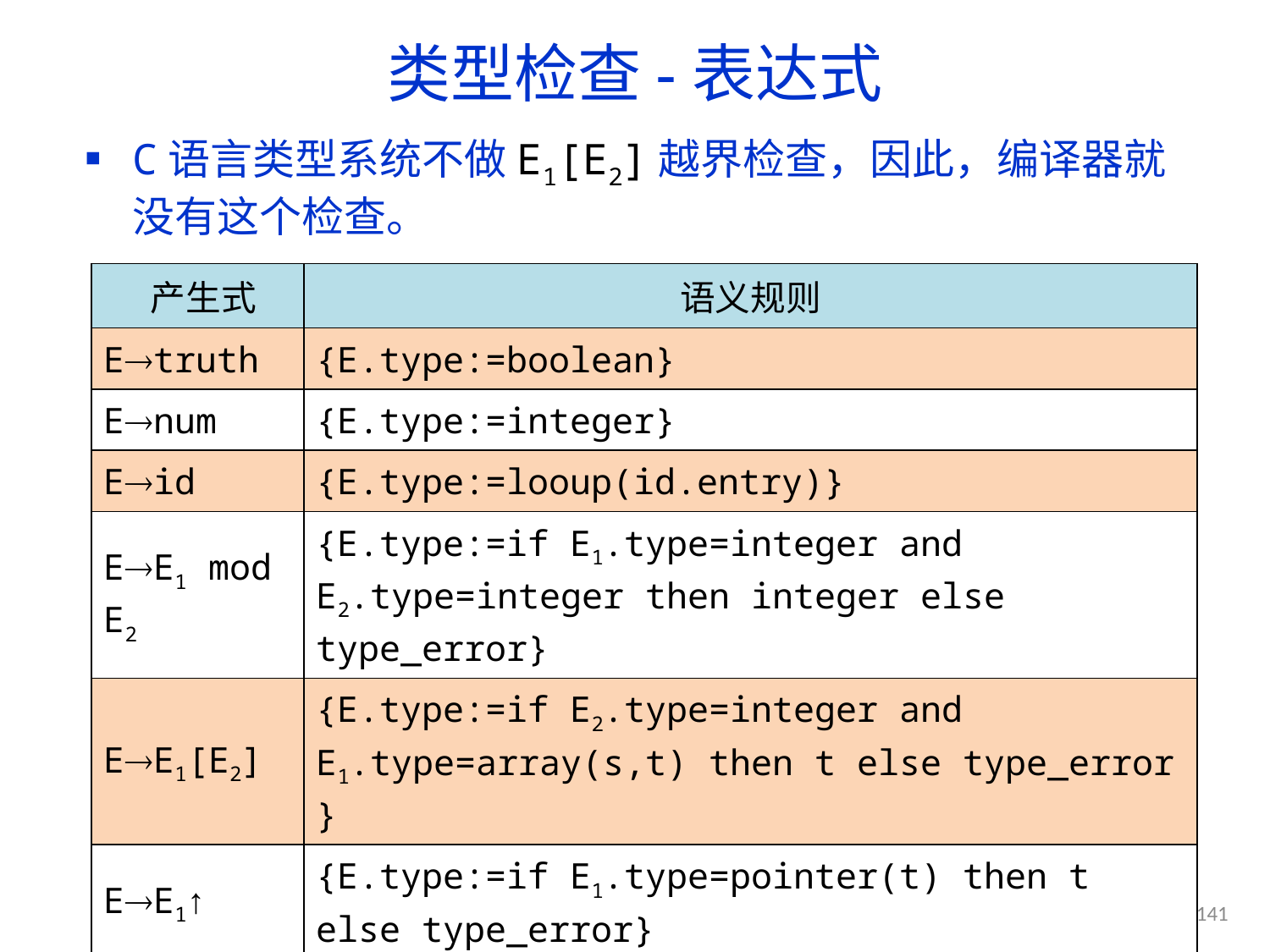

# 类型检查-表达式
C语言类型系统不做E1[E2]越界检查，因此，编译器就没有这个检查。
| 产生式 | 语义规则 |
| --- | --- |
| E→truth | {E.type:=boolean} |
| E→num | {E.type:=integer} |
| E→id | {E.type:=looup(id.entry)} |
| E→E1 mod E2 | {E.type:=if E1.type=integer and E2.type=integer then integer else type\_error} |
| E→E1[E2] | {E.type:=if E2.type=integer and E1.type=array(s,t) then t else type\_error } |
| E→E1↑ | {E.type:=if E1.type=pointer(t) then t else type\_error} |
| E→E1(E2) | {E.type:=if E2.type=s and E1.type=s→t then t else type\_error} |
141